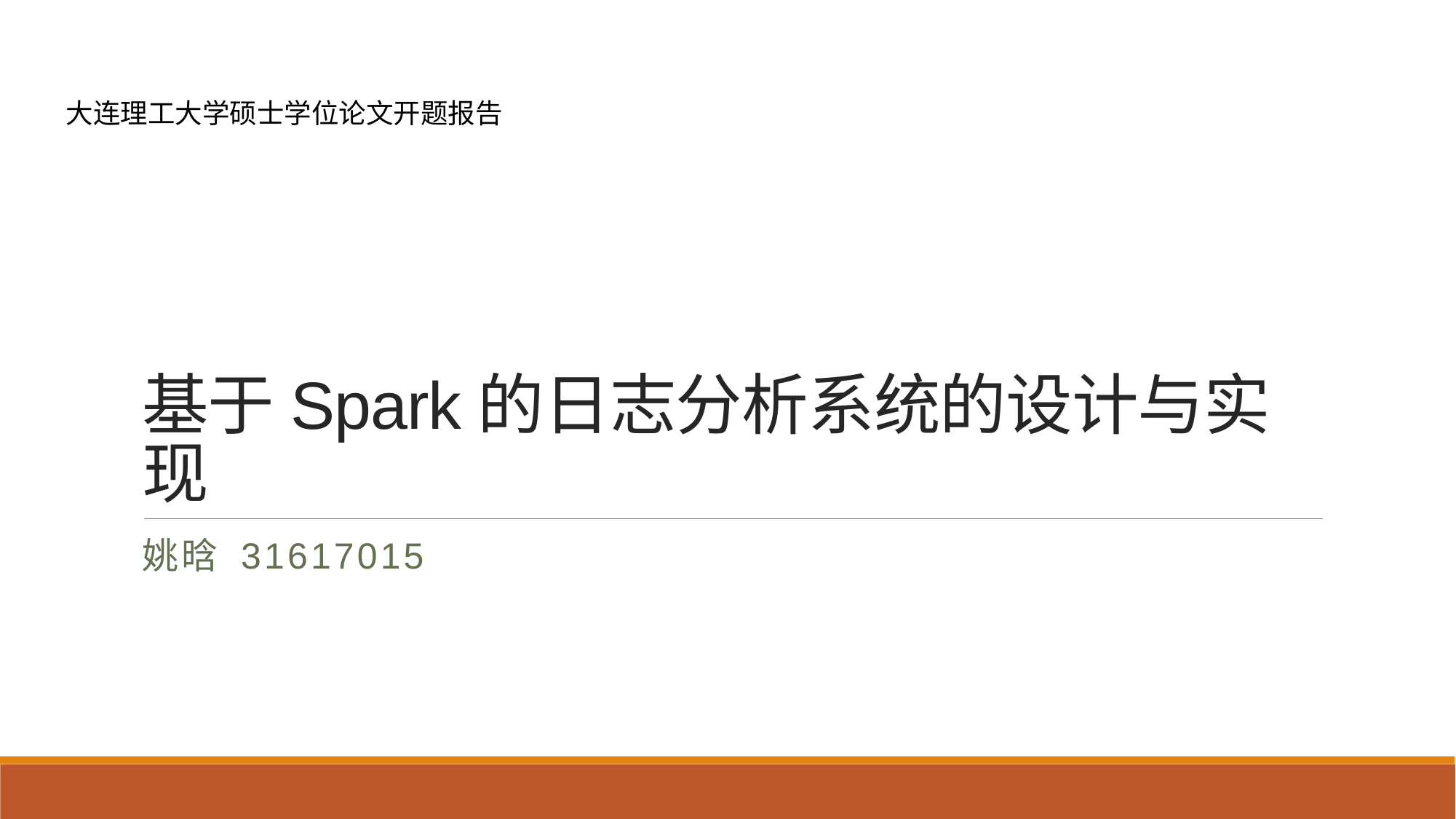

大连理工大学硕士学位论文开题报告
# 基于Spark的日志分析系统的设计与实现
姚晗 31617015